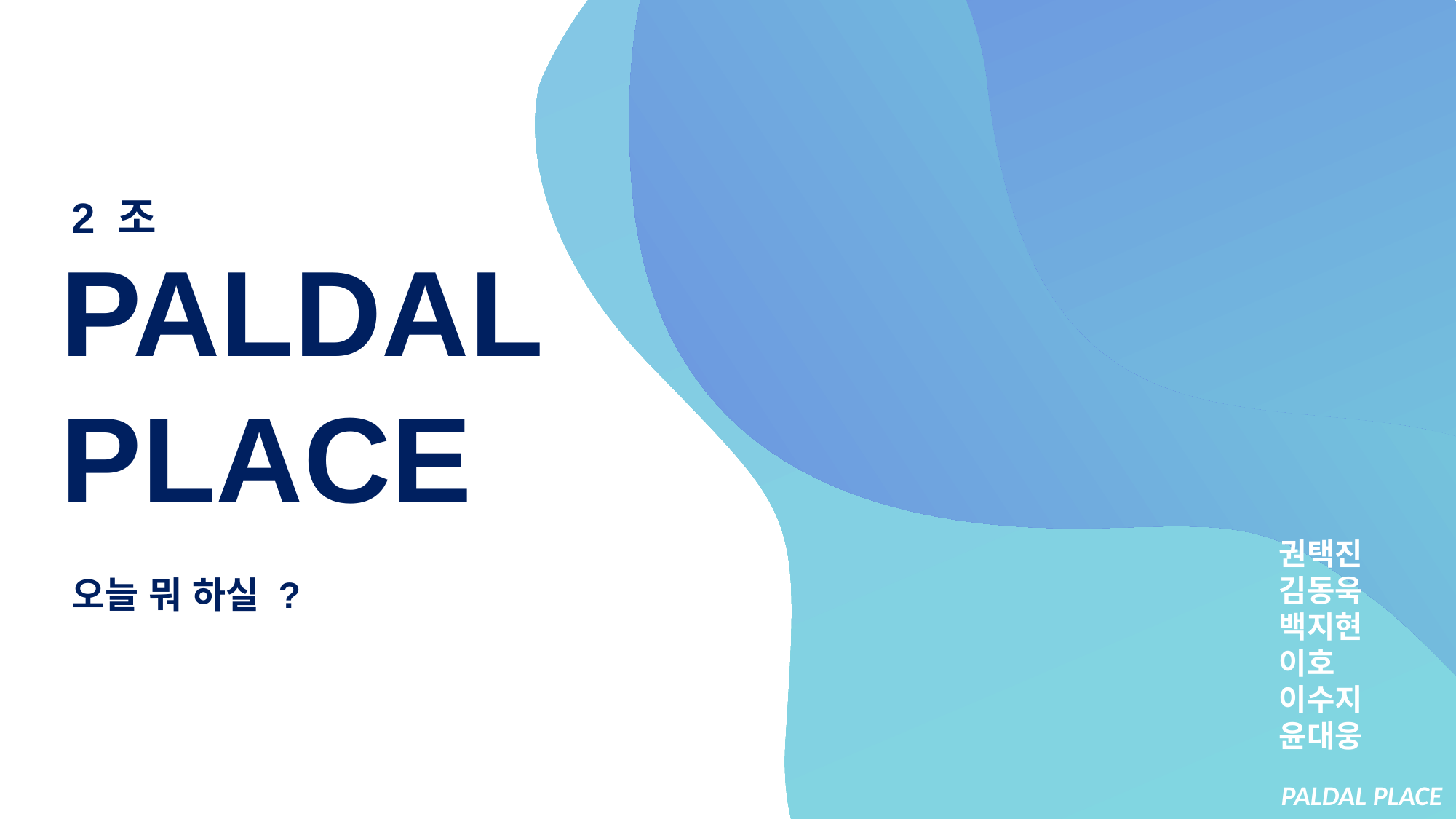

2 조
PALDAL
PLACE
권택진
김동욱
백지현
이호
이수지
윤대웅
오늘 뭐 하실 ?
PALDAL PLACE